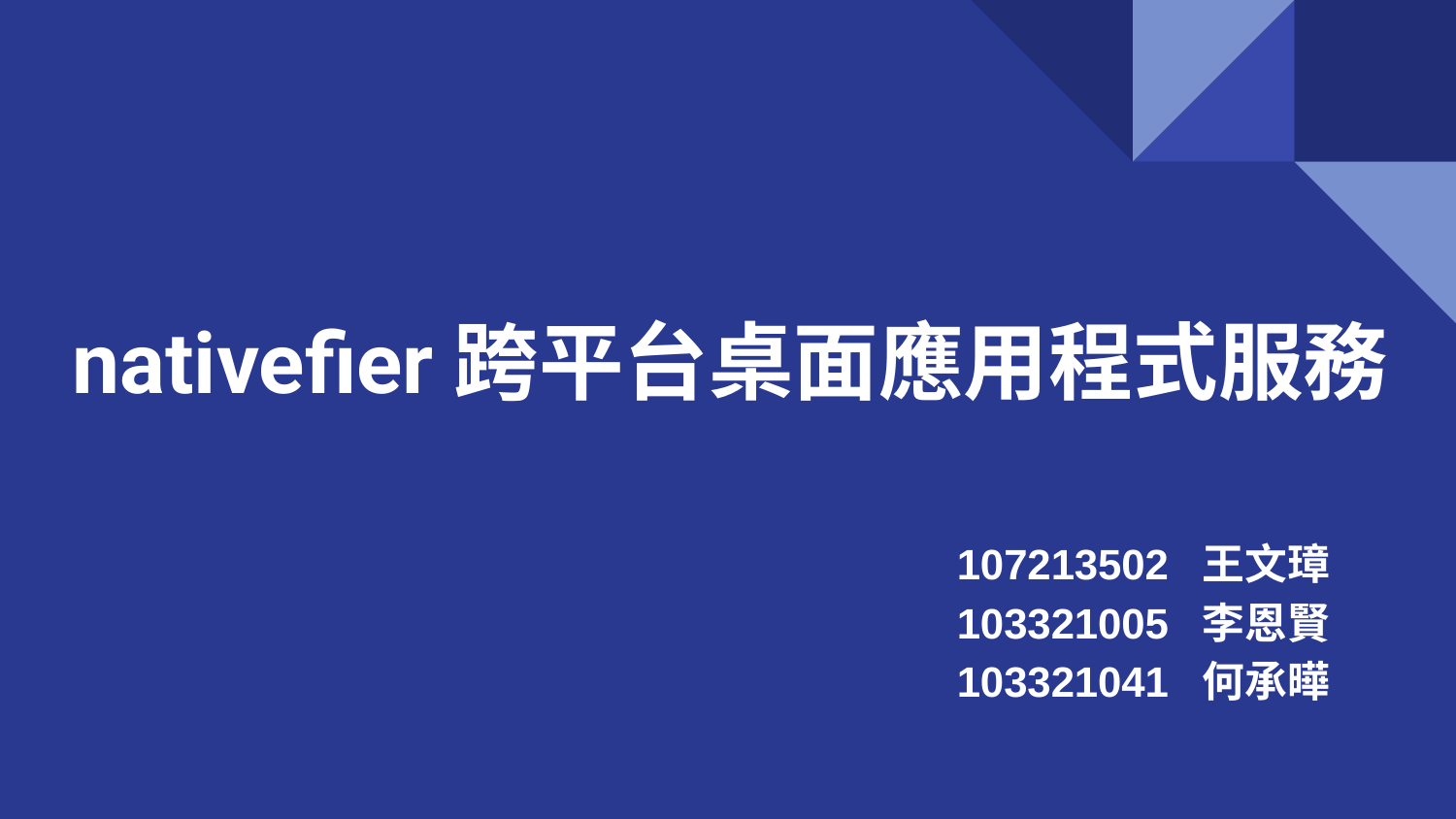

# nativefier跨平台桌面應用程式服務
107213502  王文璋
103321005  李恩賢
103321041  何承曄